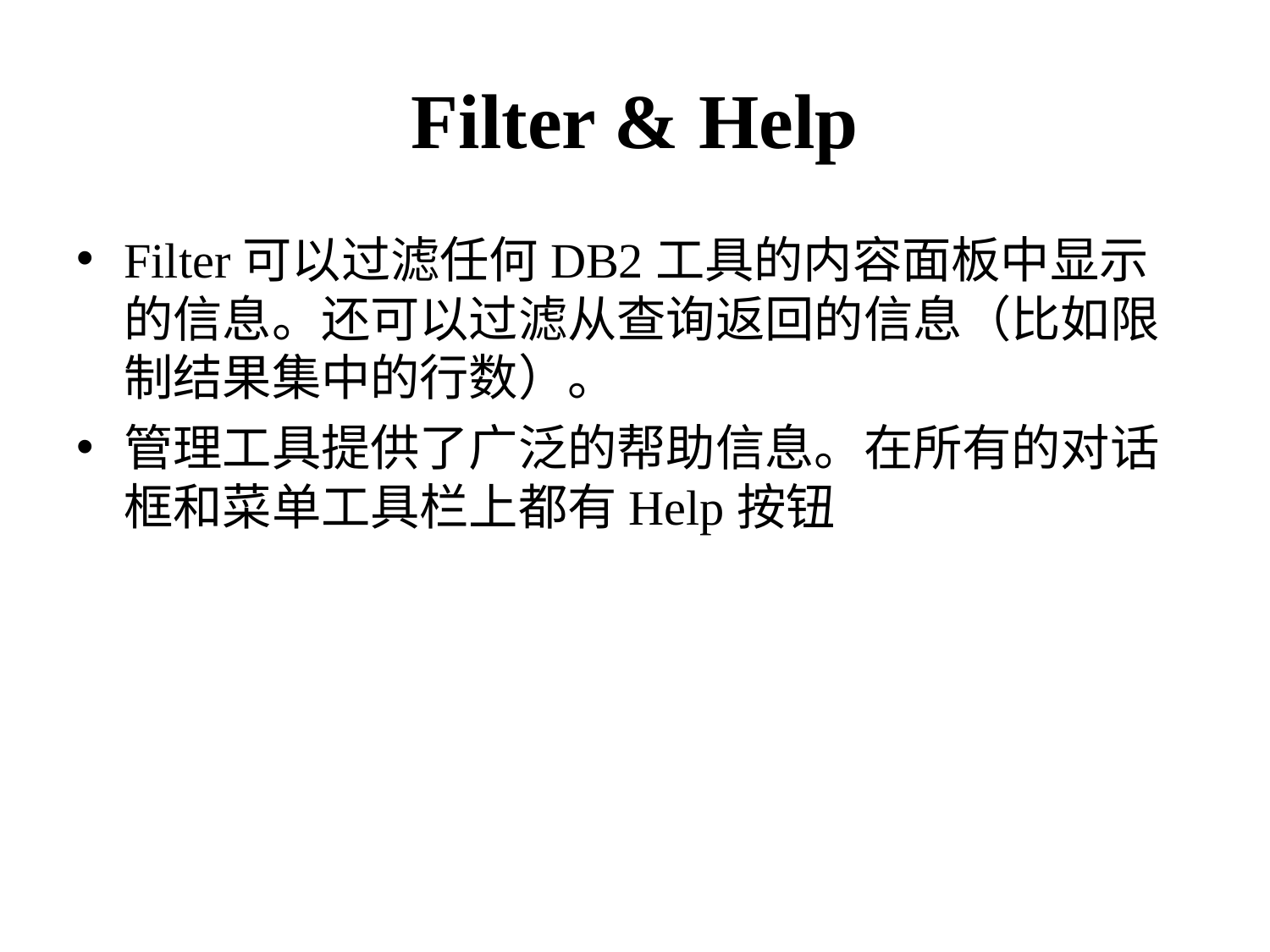

# Filter & Help
Filter可以过滤任何DB2工具的内容面板中显示的信息。还可以过滤从查询返回的信息（比如限制结果集中的行数）。
管理工具提供了广泛的帮助信息。在所有的对话框和菜单工具栏上都有Help按钮